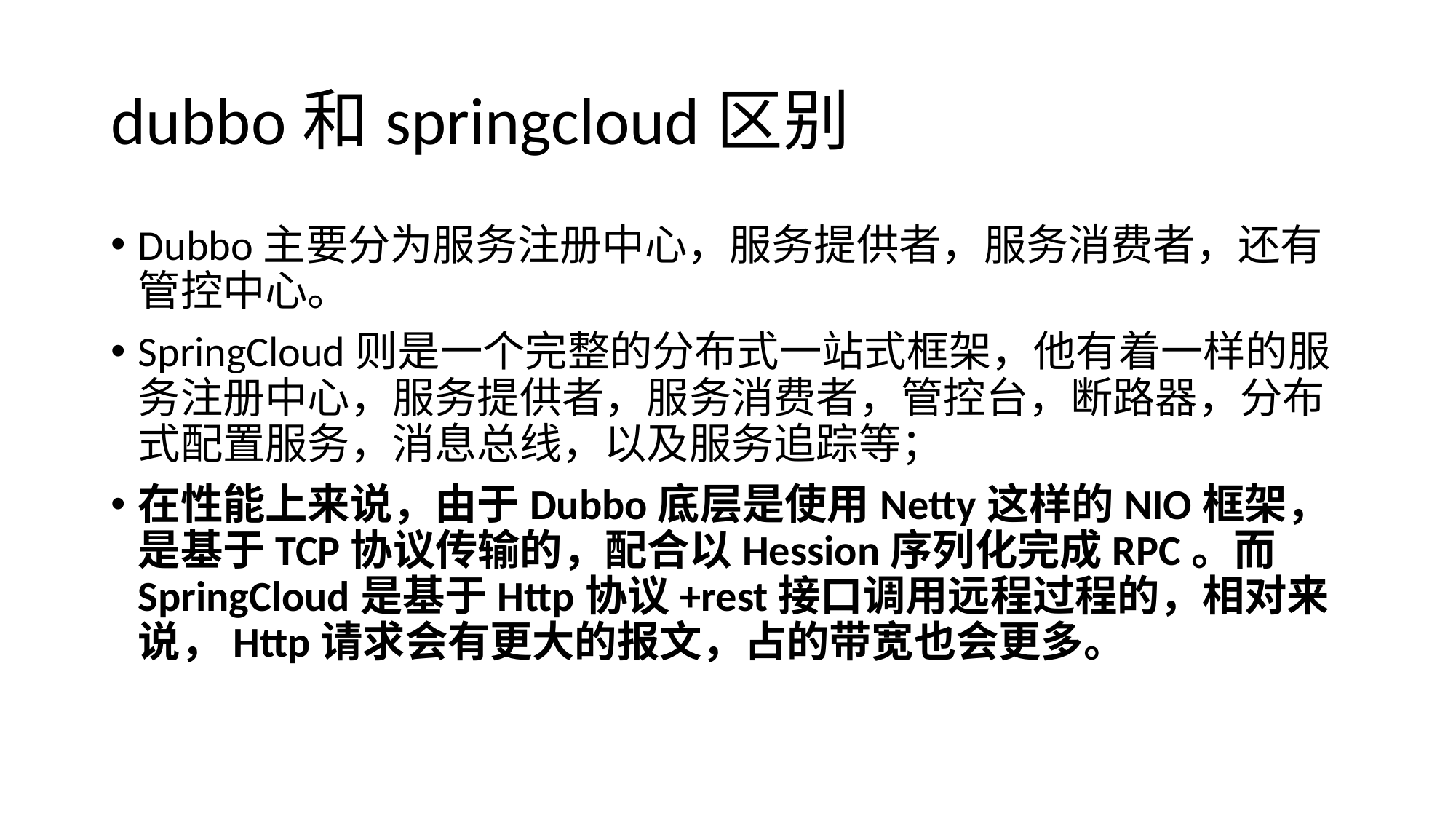

# dubbo和springcloud区别
Dubbo主要分为服务注册中心，服务提供者，服务消费者，还有管控中心。
SpringCloud则是一个完整的分布式一站式框架，他有着一样的服务注册中心，服务提供者，服务消费者，管控台，断路器，分布式配置服务，消息总线，以及服务追踪等；
在性能上来说，由于Dubbo底层是使用Netty这样的NIO框架，是基于TCP协议传输的，配合以Hession序列化完成RPC。而SpringCloud是基于Http协议+rest接口调用远程过程的，相对来说，Http请求会有更大的报文，占的带宽也会更多。